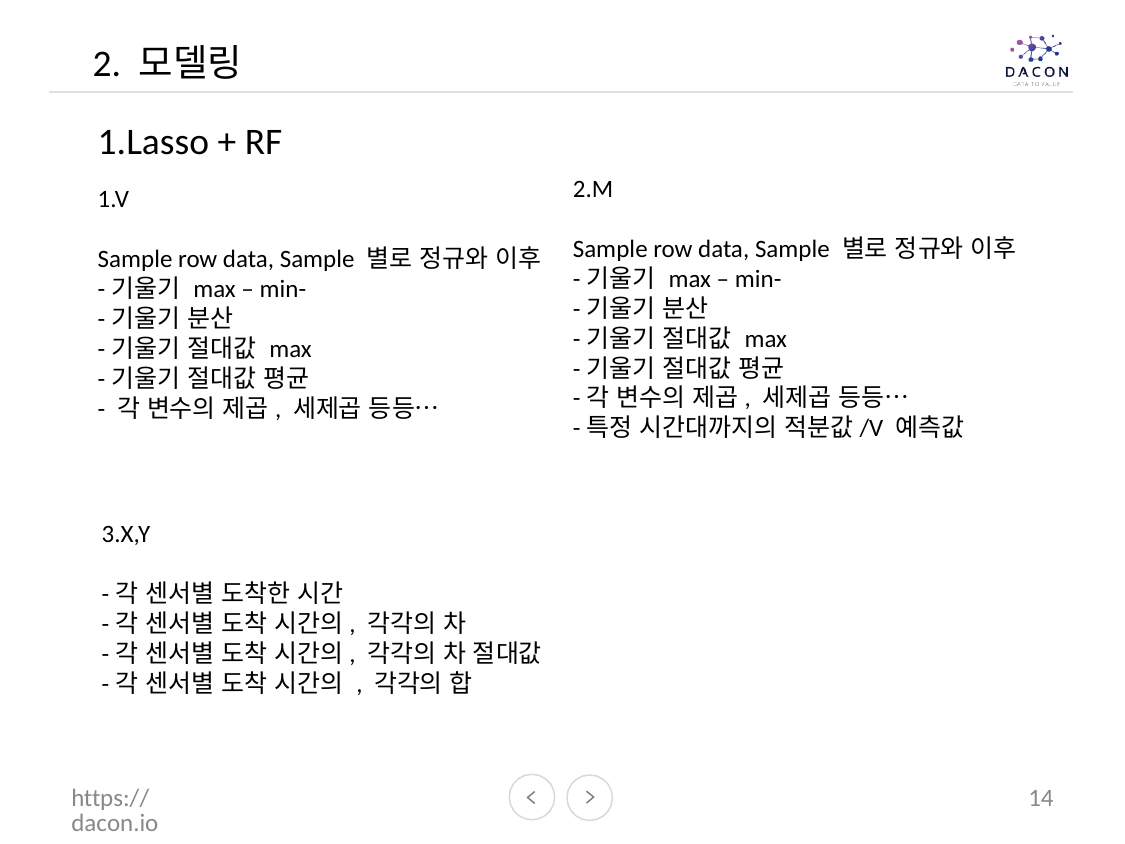

2. 모델링
1.Lasso + RF
2.M

Sample row data, Sample 별로 정규와 이후
-기울기 max – min-
-기울기 분산
-기울기 절대값 max
-기울기 절대값 평균
-각 변수의 제곱, 세제곱 등등…
-특정 시간대까지의 적분값/V 예측값
1.V

Sample row data, Sample 별로 정규와 이후
-기울기 max – min-
-기울기 분산
-기울기 절대값 max
-기울기 절대값 평균
- 각 변수의 제곱, 세제곱 등등…
3.X,Y

-각 센서별 도착한 시간
-각 센서별 도착 시간의, 각각의 차
-각 센서별 도착 시간의, 각각의 차 절대값
-각 센서별 도착 시간의 , 각각의 합
https://dacon.io
14